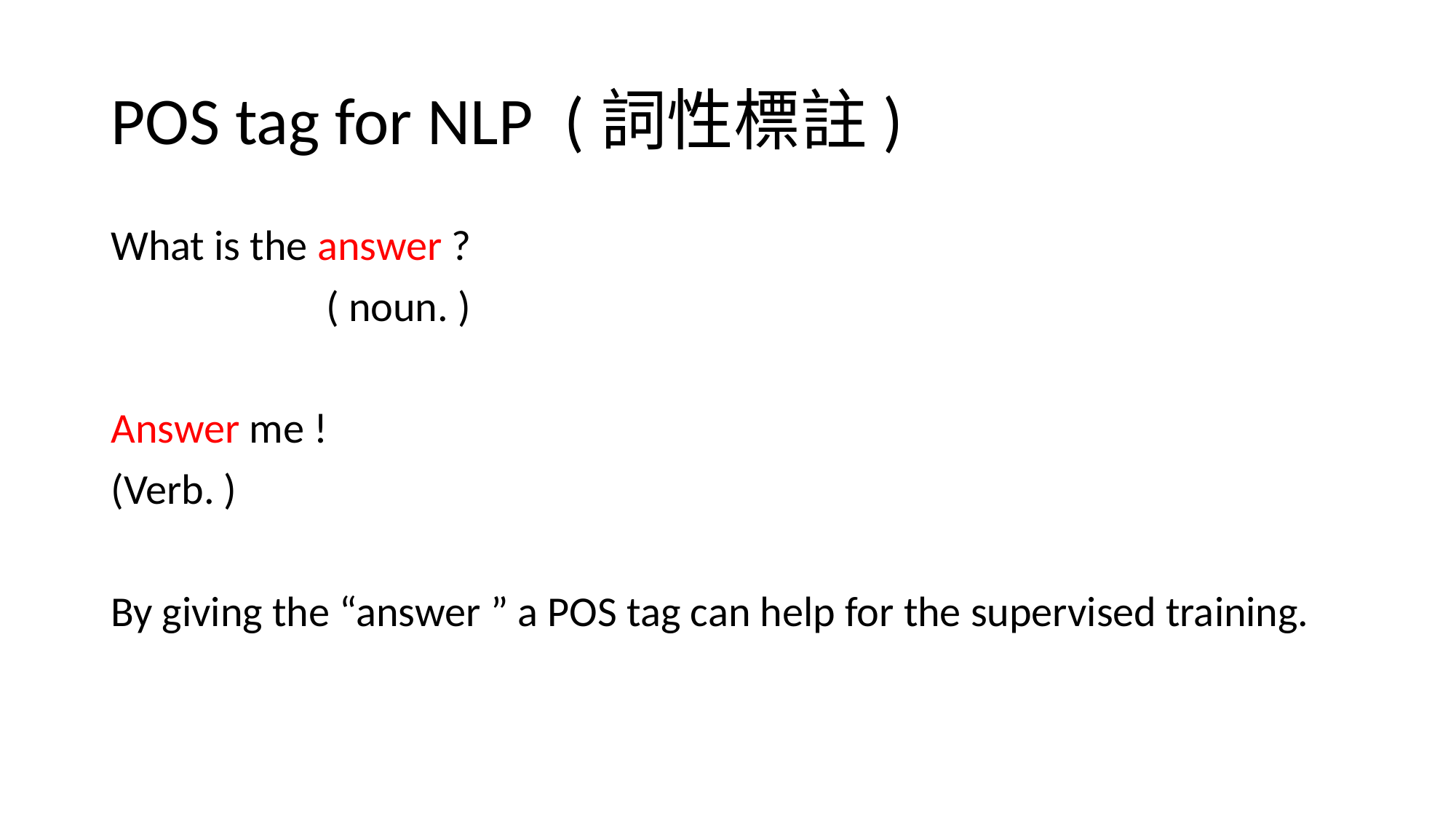

# POS tag for NLP  (詞性標註)
What is the answer ?
	           ( noun. )

Answer me !
(Verb. )

By giving the “answer ” a POS tag can help for the supervised training.